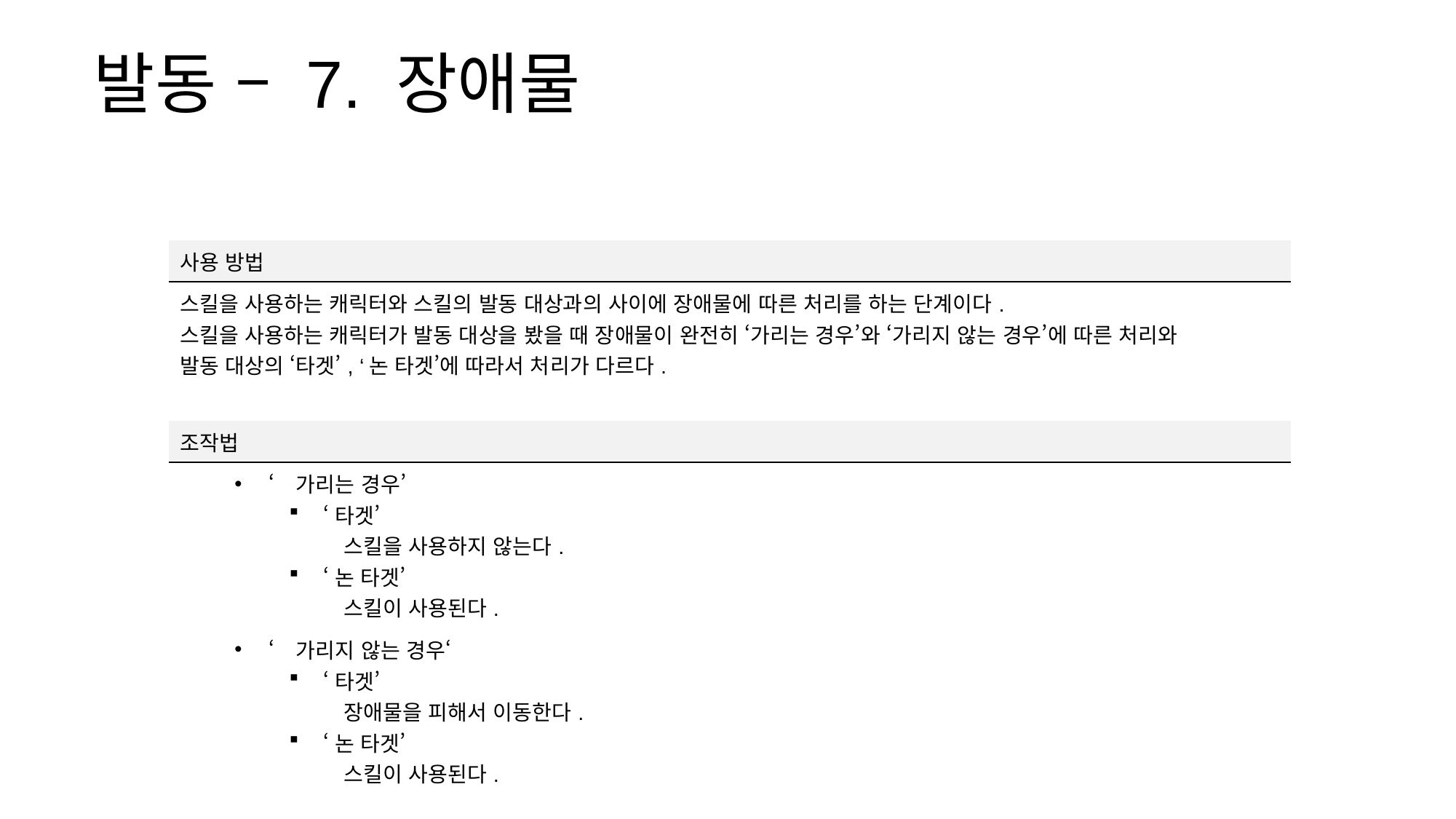

발동 – 7. 장애물
| 사용 방법 |
| --- |
| 스킬을 사용하는 캐릭터와 스킬의 발동 대상과의 사이에 장애물에 따른 처리를 하는 단계이다. 스킬을 사용하는 캐릭터가 발동 대상을 봤을 때 장애물이 완전히 ‘가리는 경우’와 ‘가리지 않는 경우’에 따른 처리와 발동 대상의 ‘타겟’, ‘논 타겟’에 따라서 처리가 다르다. |
|  |
| 조작법 |
| ‘가리는 경우’ ‘타겟’ 스킬을 사용하지 않는다. ‘논 타겟’ 스킬이 사용된다. |
| ‘가리지 않는 경우‘ ‘타겟’ 장애물을 피해서 이동한다. ‘논 타겟’ 스킬이 사용된다. |